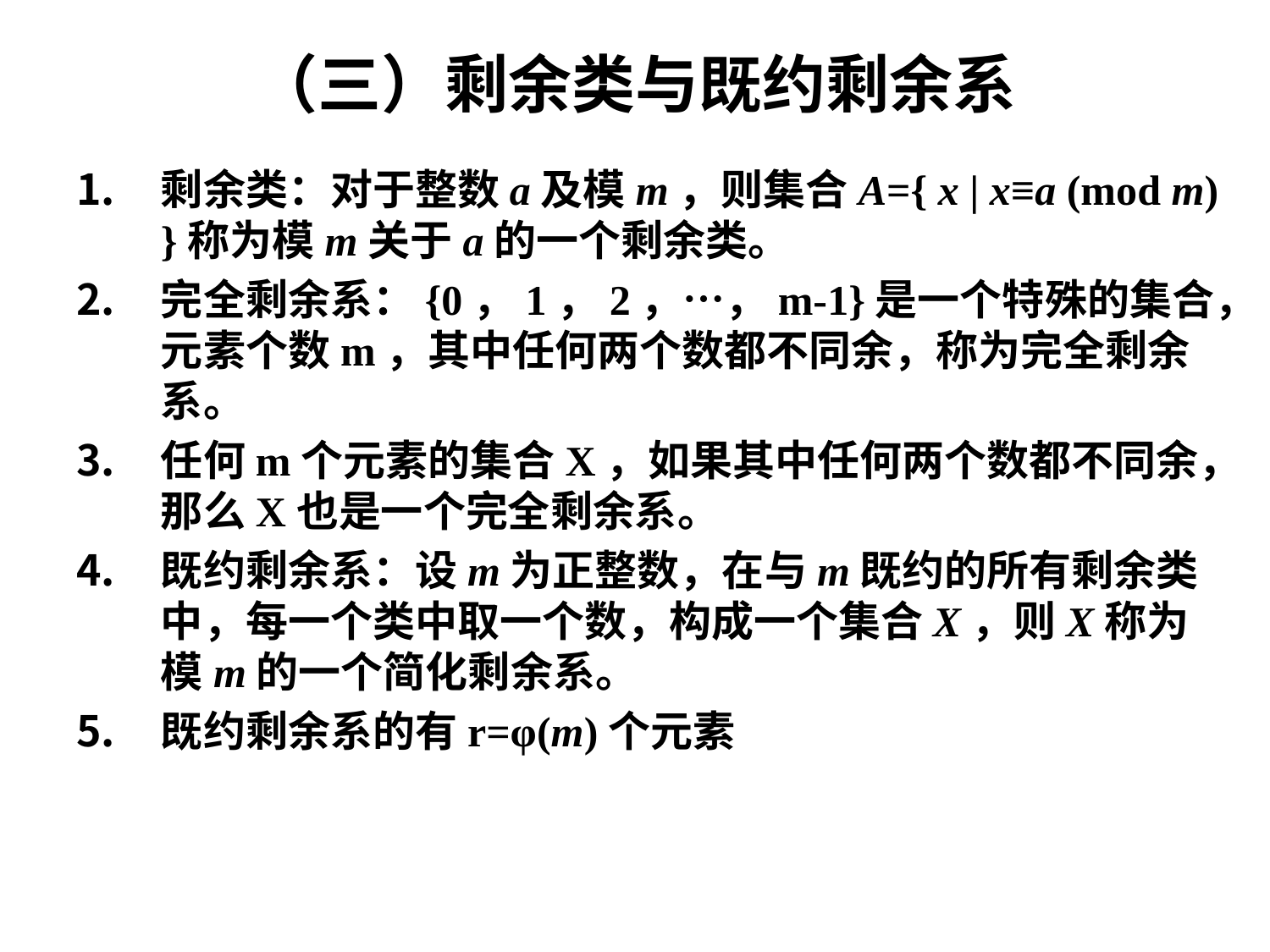

# （三）剩余类与既约剩余系
剩余类：对于整数a及模m，则集合A={ x | x≡a (mod m) }称为模m关于a的一个剩余类。
完全剩余系：{0，1，2，…，m-1}是一个特殊的集合，元素个数m，其中任何两个数都不同余，称为完全剩余系。
任何m个元素的集合X，如果其中任何两个数都不同余，那么X也是一个完全剩余系。
既约剩余系：设m为正整数，在与m既约的所有剩余类中，每一个类中取一个数，构成一个集合X，则X称为模m的一个简化剩余系。
既约剩余系的有r=φ(m)个元素